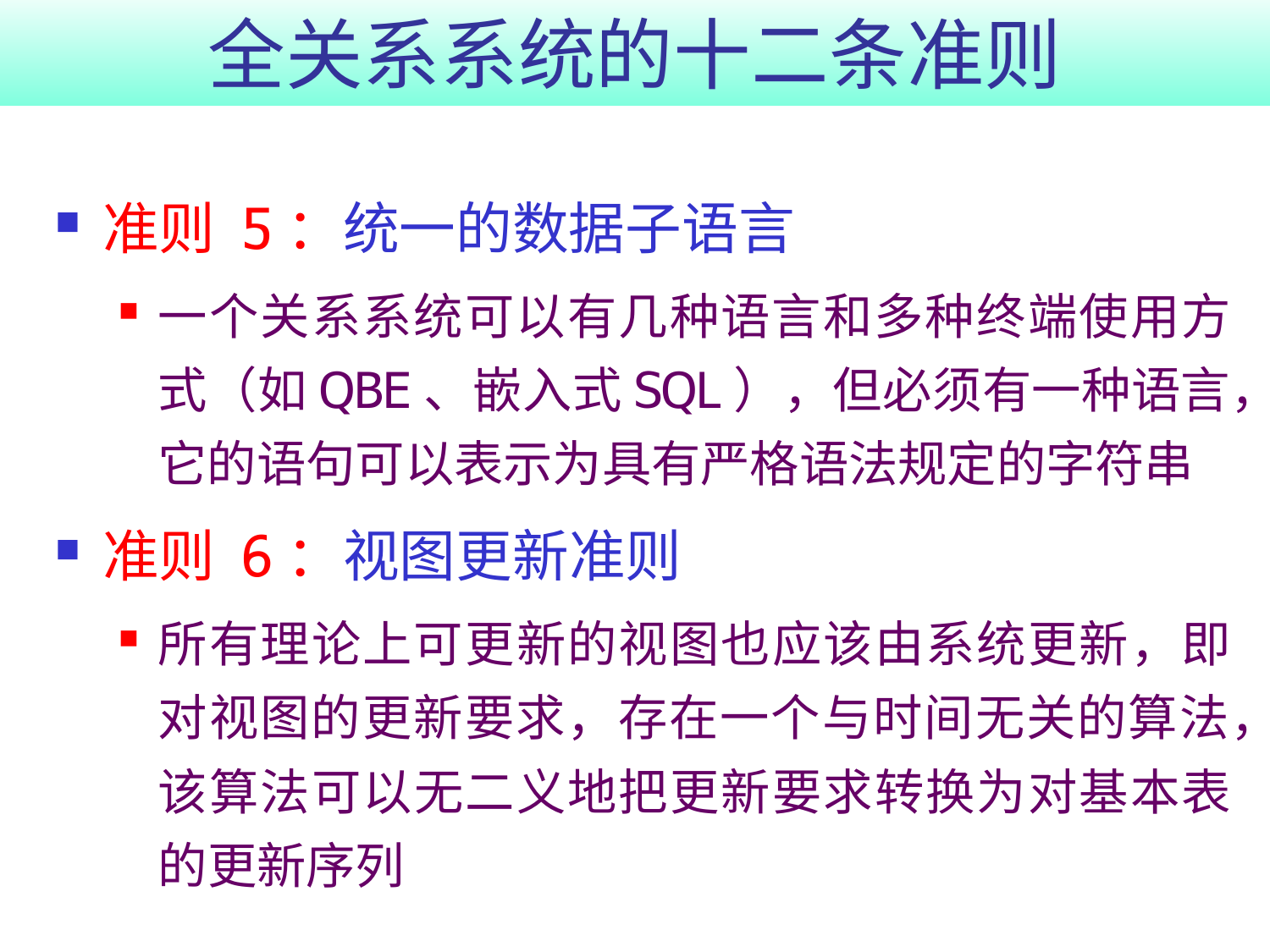

# 全关系系统的十二条准则
准则 5：统一的数据子语言
一个关系系统可以有几种语言和多种终端使用方式（如QBE、嵌入式SQL），但必须有一种语言，它的语句可以表示为具有严格语法规定的字符串
准则 6：视图更新准则
所有理论上可更新的视图也应该由系统更新，即对视图的更新要求，存在一个与时间无关的算法，该算法可以无二义地把更新要求转换为对基本表的更新序列